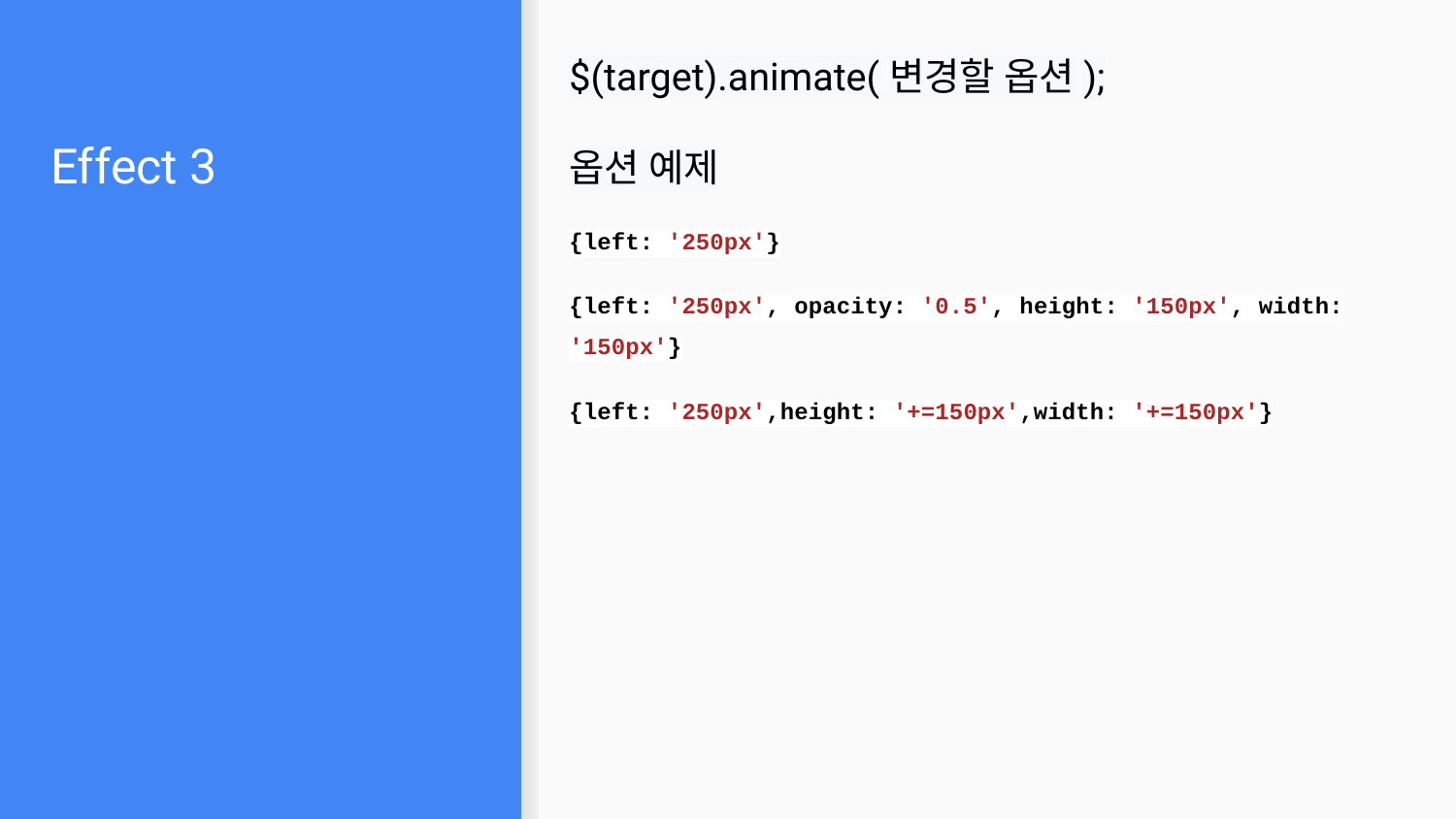

$(target).animate(변경할 옵션);
옵션 예제
{left: '250px'}
{left: '250px', opacity: '0.5', height: '150px', width: '150px'}
{left: '250px',height: '+=150px',width: '+=150px'}

# Effect 3